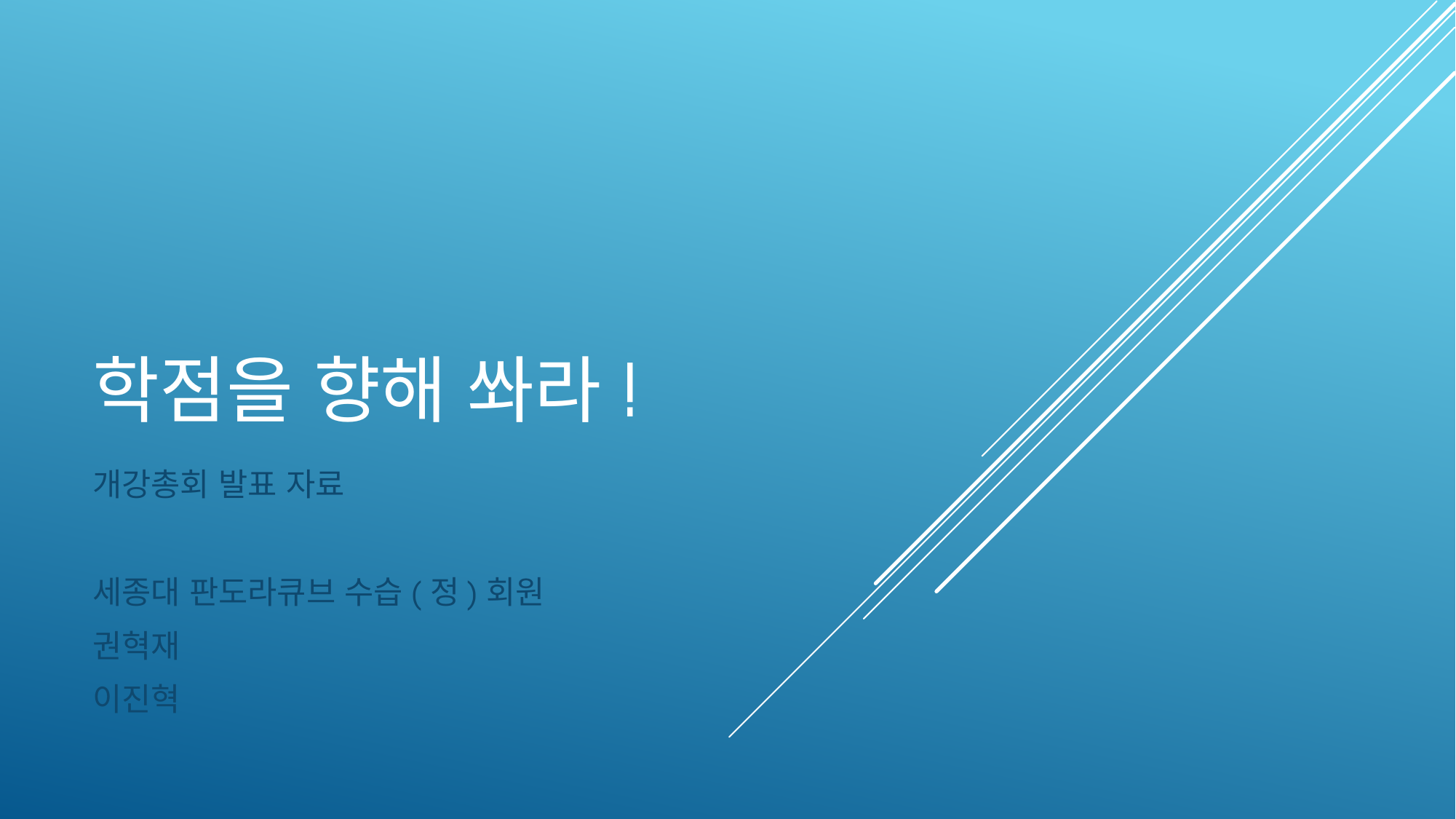

# 학점을 향해 쏴라!
개강총회 발표 자료

세종대 판도라큐브 수습(정)회원
권혁재
이진혁